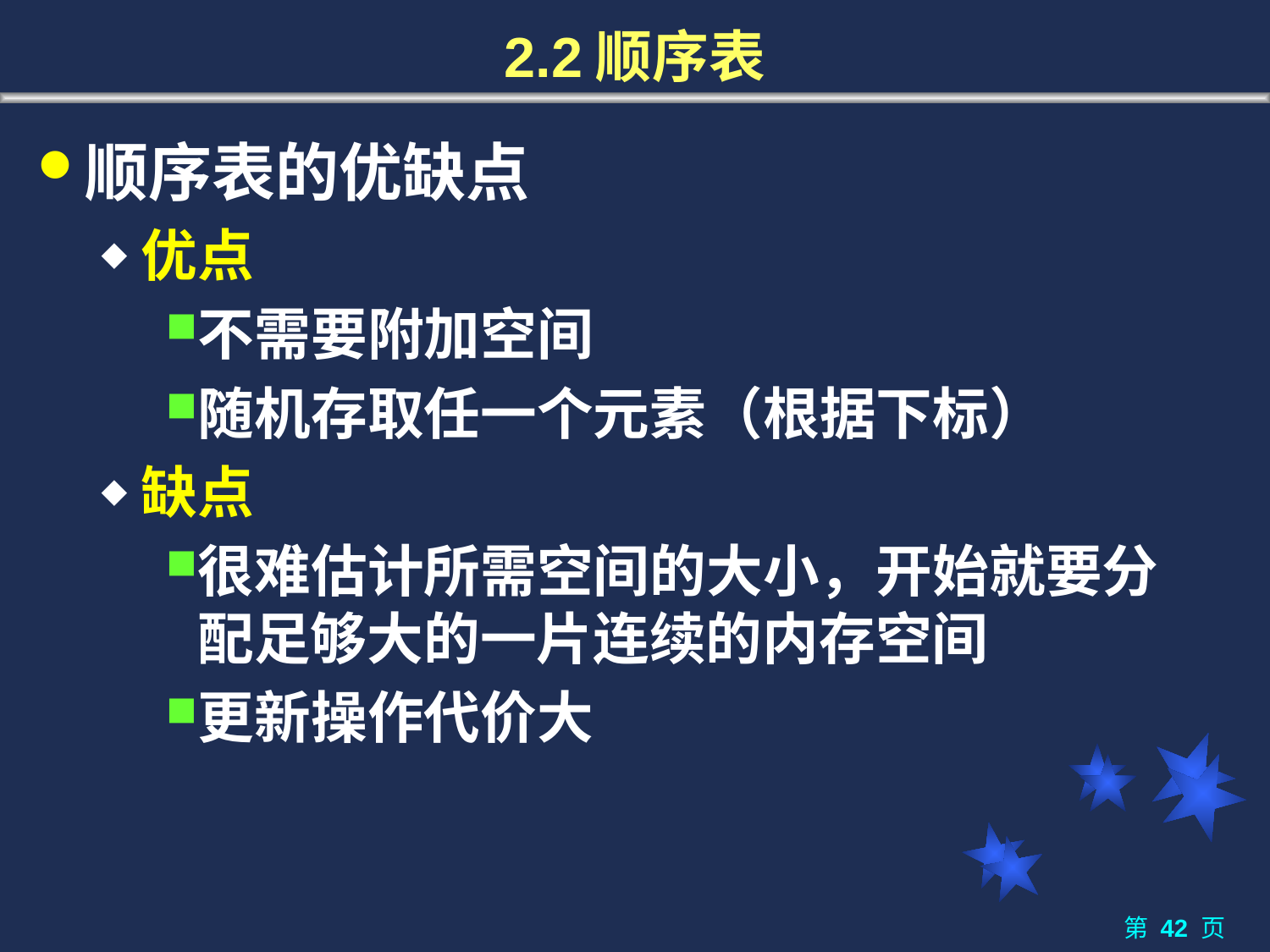

# 2.2顺序表
顺序表的优缺点
优点
不需要附加空间
随机存取任一个元素（根据下标）
缺点
很难估计所需空间的大小，开始就要分配足够大的一片连续的内存空间
更新操作代价大
第 42 页